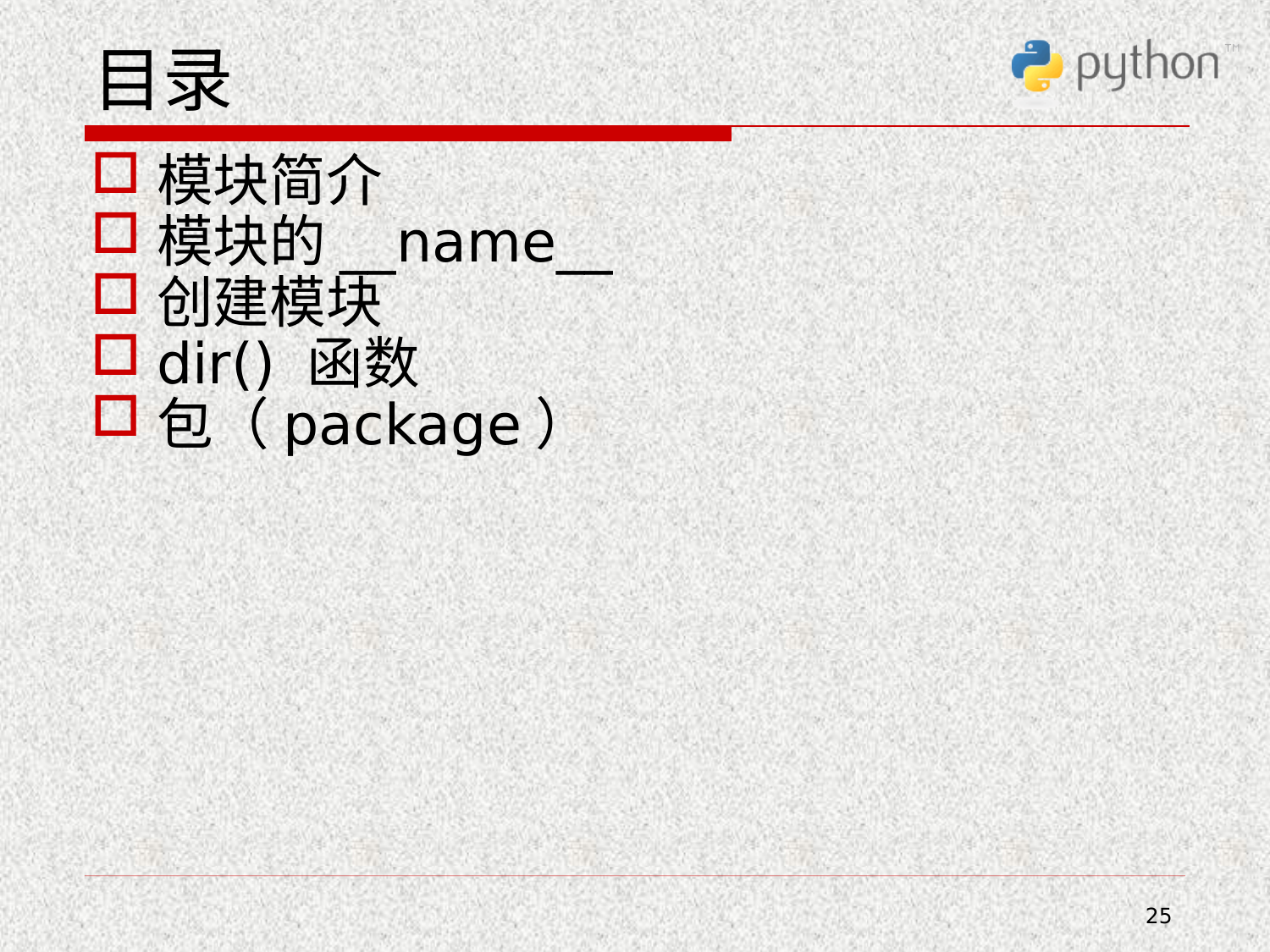

# 目录
模块简介
模块的__name__
创建模块
dir() 函数
包（package）
25